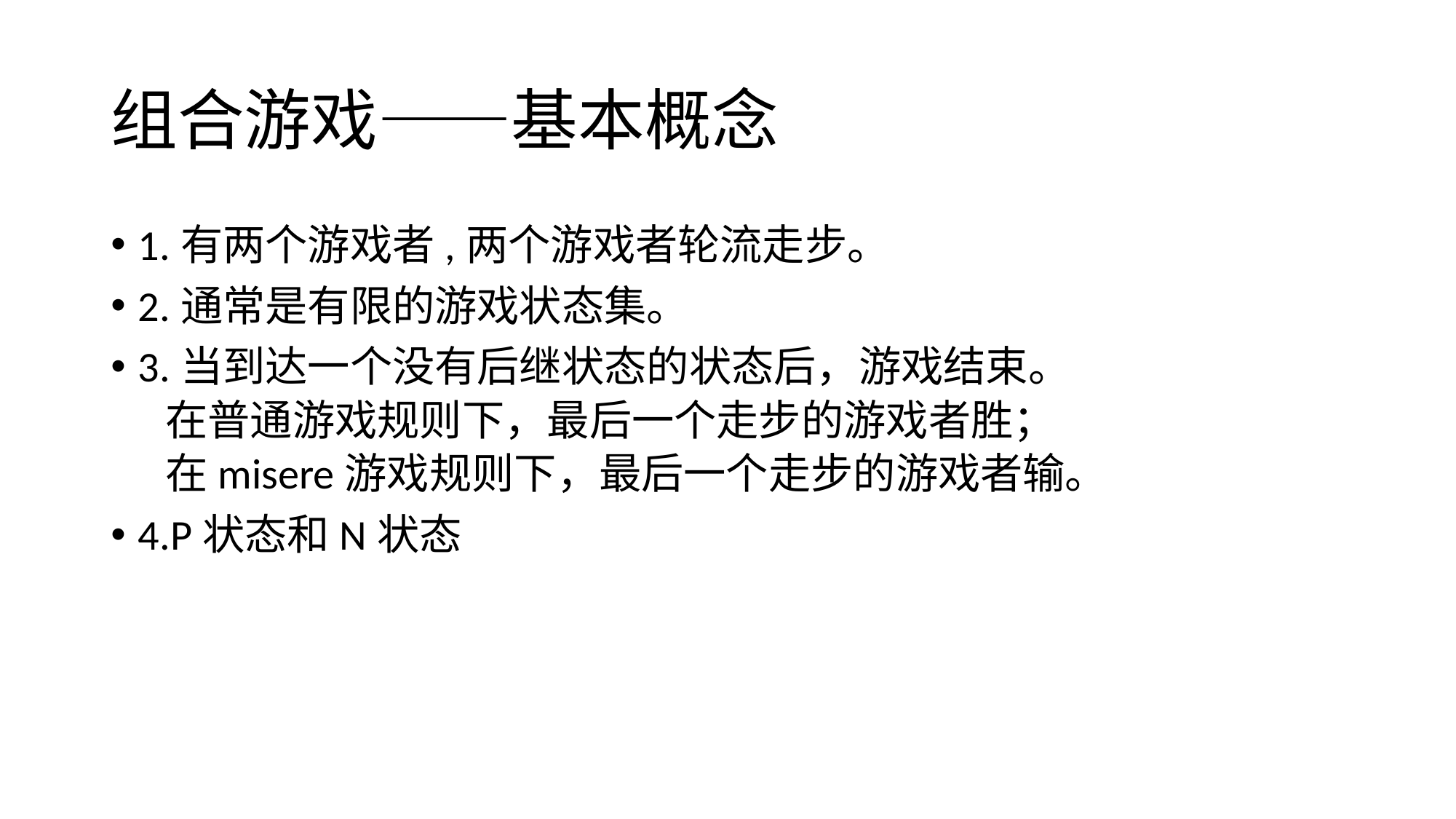

# 组合游戏——基本概念
1.有两个游戏者,两个游戏者轮流走步。
2.通常是有限的游戏状态集。
3.当到达一个没有后继状态的状态后，游戏结束。
在普通游戏规则下，最后一个走步的游戏者胜；
在misere游戏规则下，最后一个走步的游戏者输。
4.P状态和N状态